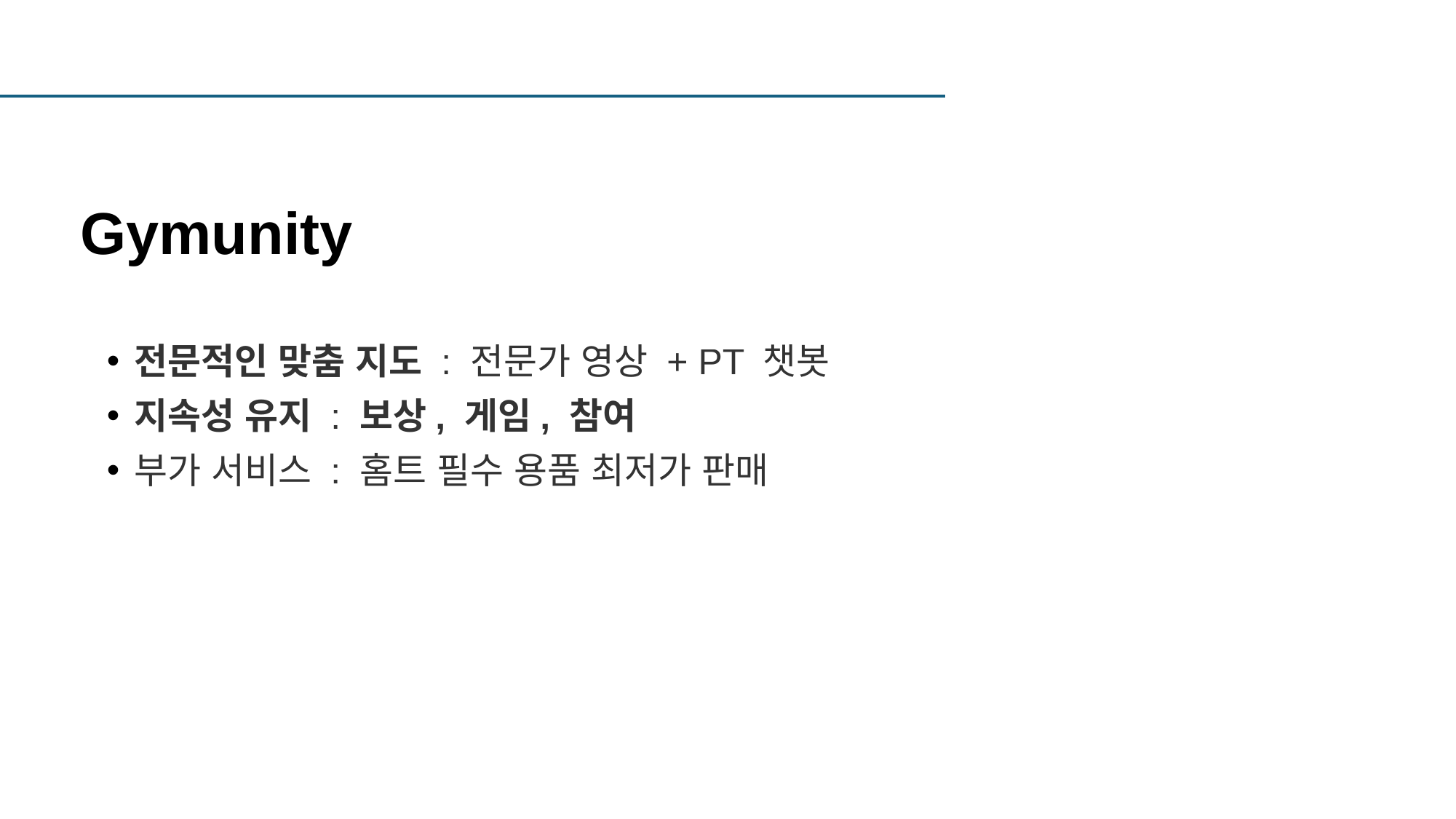

# Gymunity
전문적인 맞춤 지도 : 전문가 영상 + PT 챗봇
지속성 유지 : 보상, 게임, 참여
부가 서비스 : 홈트 필수 용품 최저가 판매